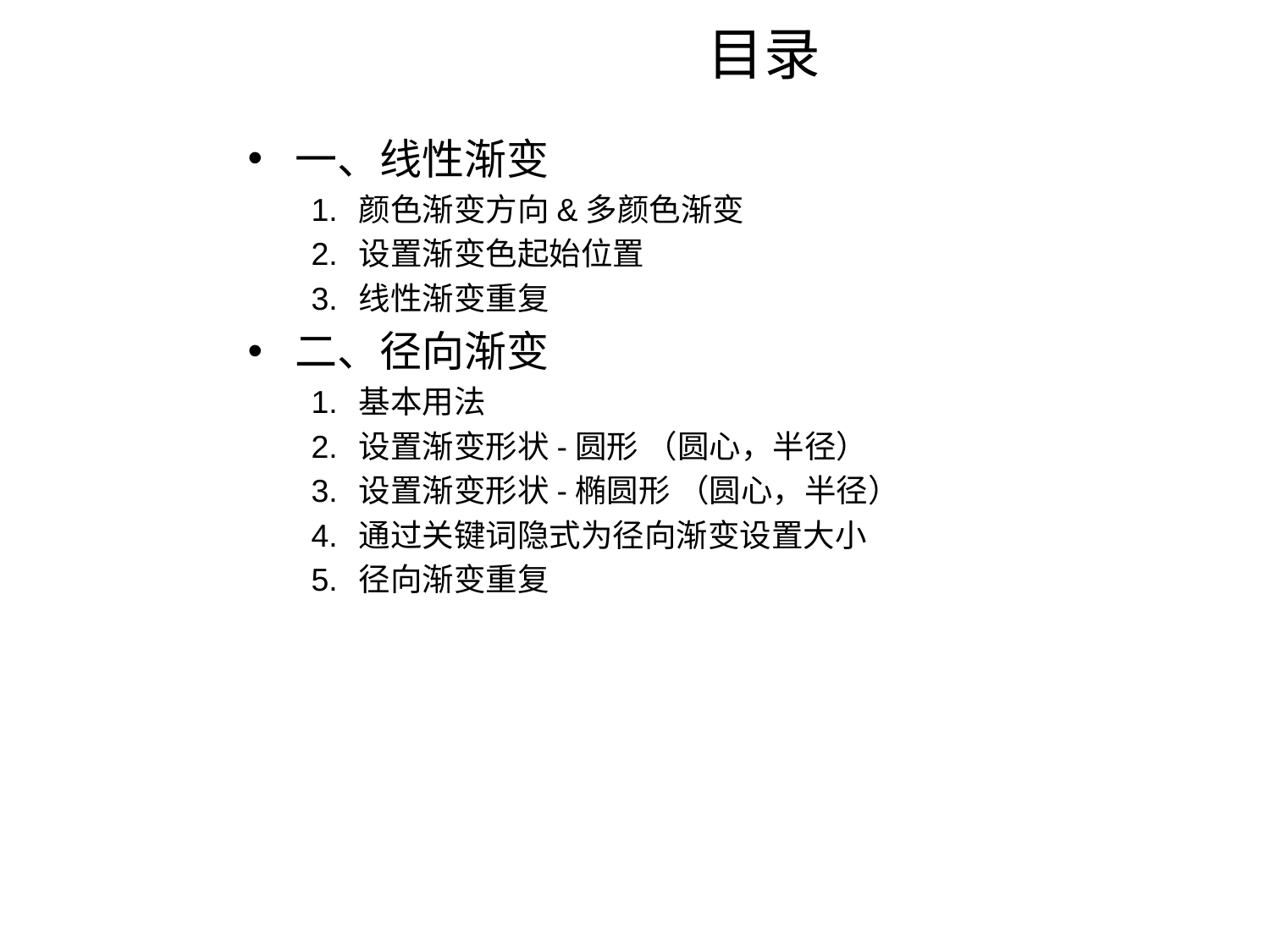

# 目录
一、线性渐变
颜色渐变方向&多颜色渐变
设置渐变色起始位置
线性渐变重复
二、径向渐变
基本用法
设置渐变形状-圆形 （圆心，半径）
设置渐变形状-椭圆形 （圆心，半径）
通过关键词隐式为径向渐变设置大小
径向渐变重复